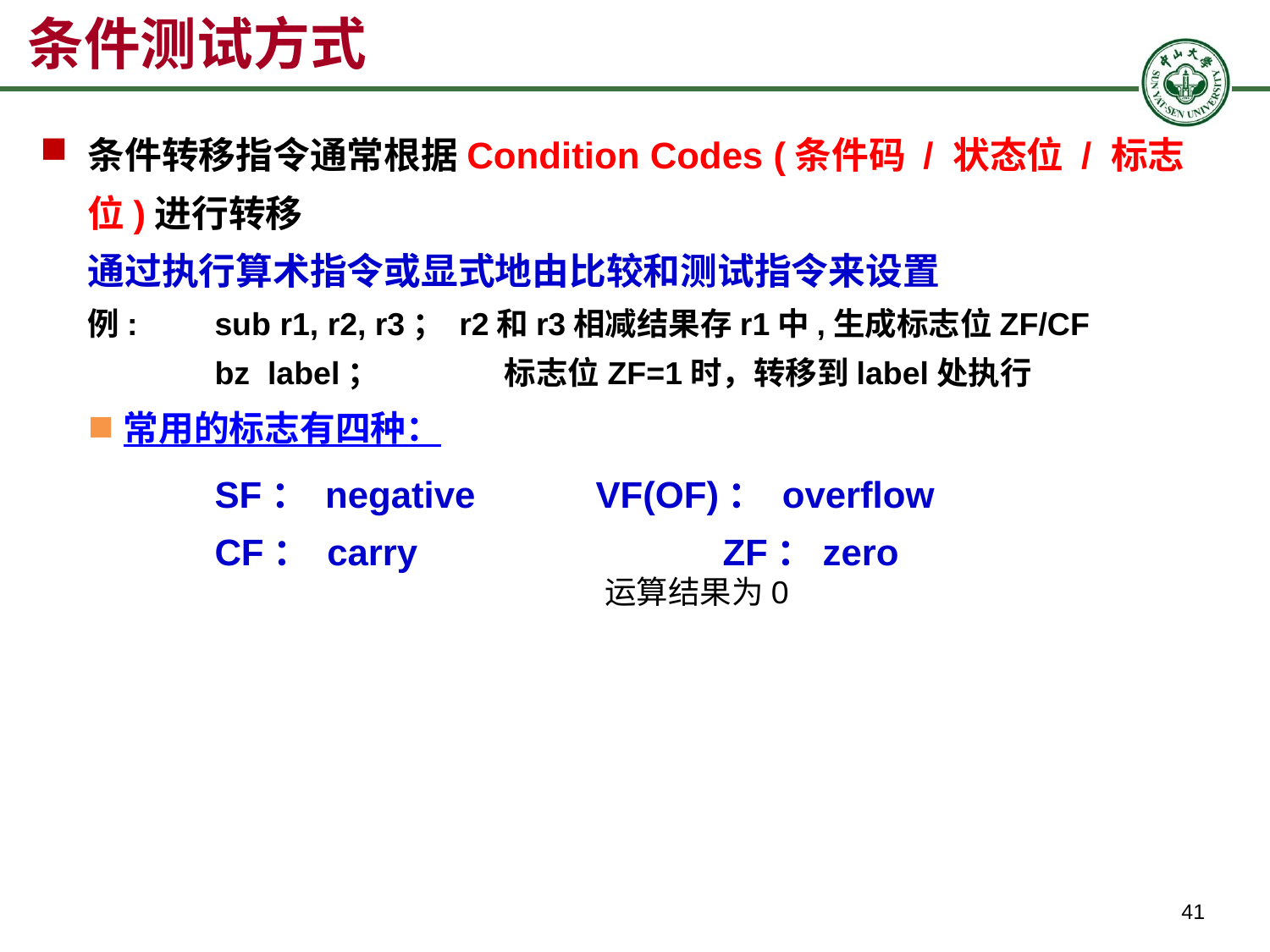

# 条件测试方式
条件转移指令通常根据Condition Codes (条件码 / 状态位 / 标志位)进行转移
	通过执行算术指令或显式地由比较和测试指令来设置
	例:	sub r1, r2, r3； r2和r3相减结果存r1中,生成标志位ZF/CF
	     	bz  label；	     标志位ZF=1时，转移到label处执行
常用的标志有四种：
      	SF： negative      	VF(OF)： overflow
		CF： carry      		ZF：zero
运算结果为0